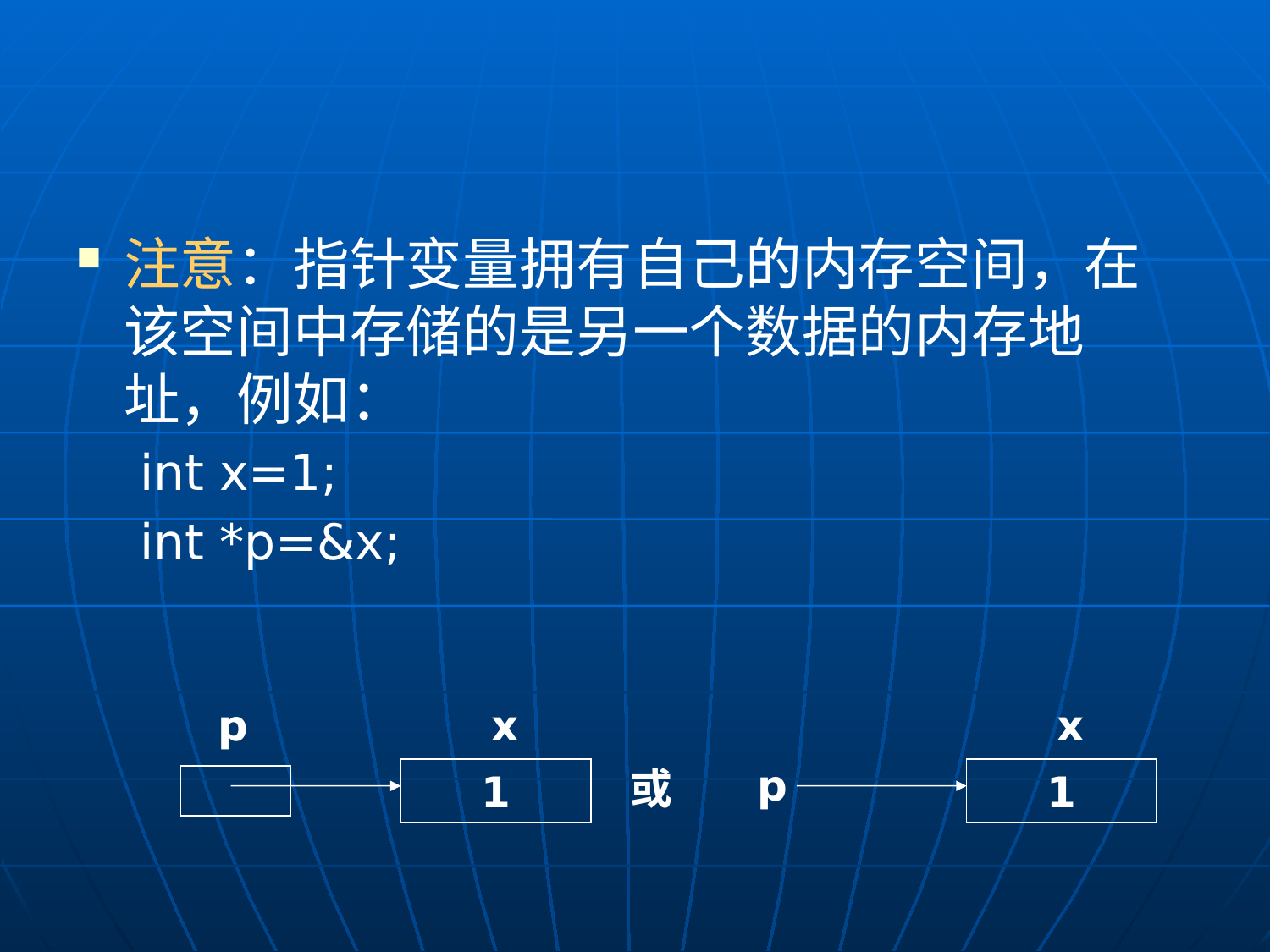

#
注意：指针变量拥有自己的内存空间，在该空间中存储的是另一个数据的内存地址，例如：
int x=1;
int *p=&x;
p
x
x
p
或
1
1